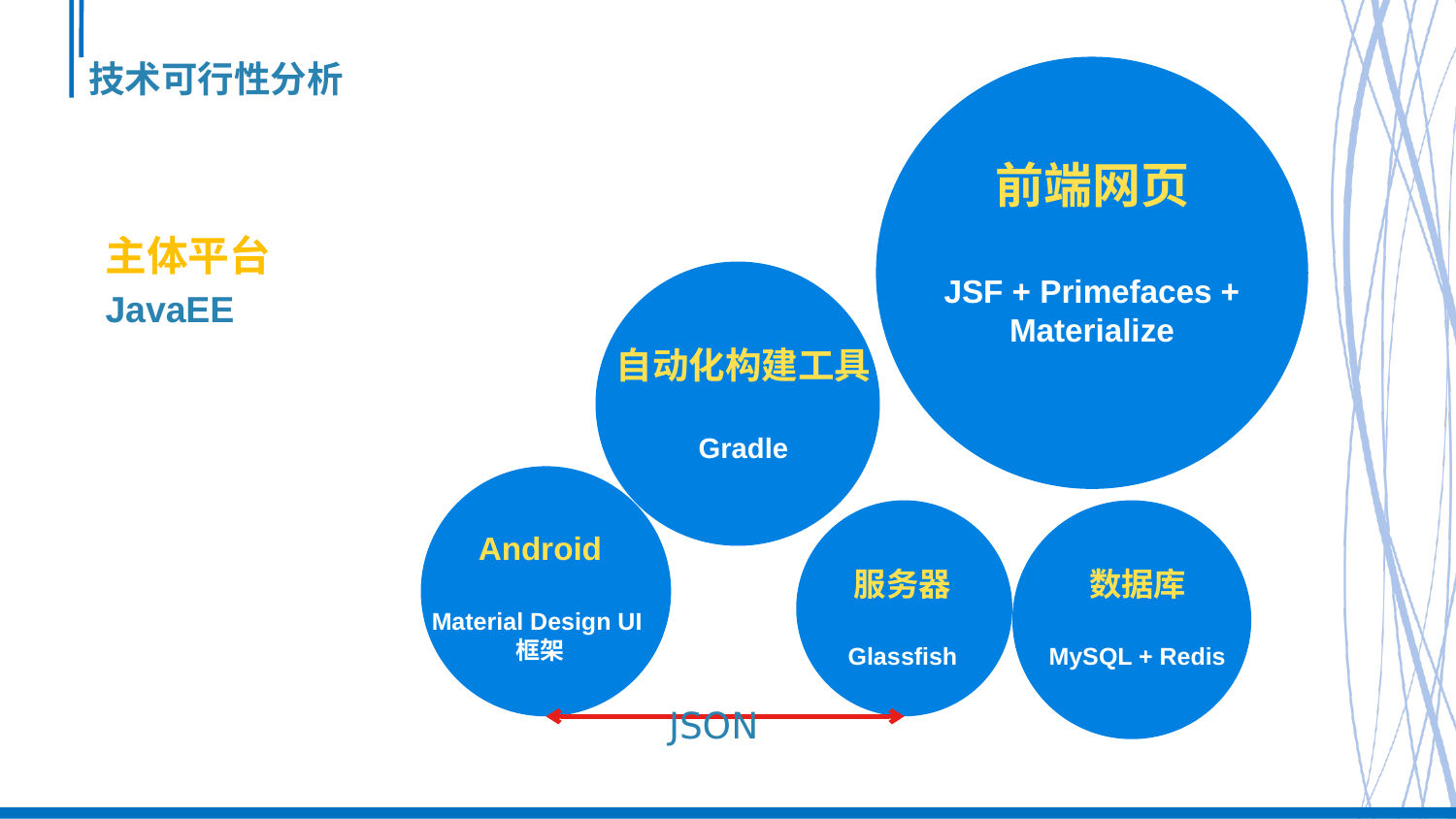

# 技术可行性分析

前端网页

JSF + Primefaces + Materialize
主体平台
JavaEE

自动化构建工具

Gradle

Android

Material Design UI框架

数据库

MySQL + Redis

服务器

Glassfish
JSON